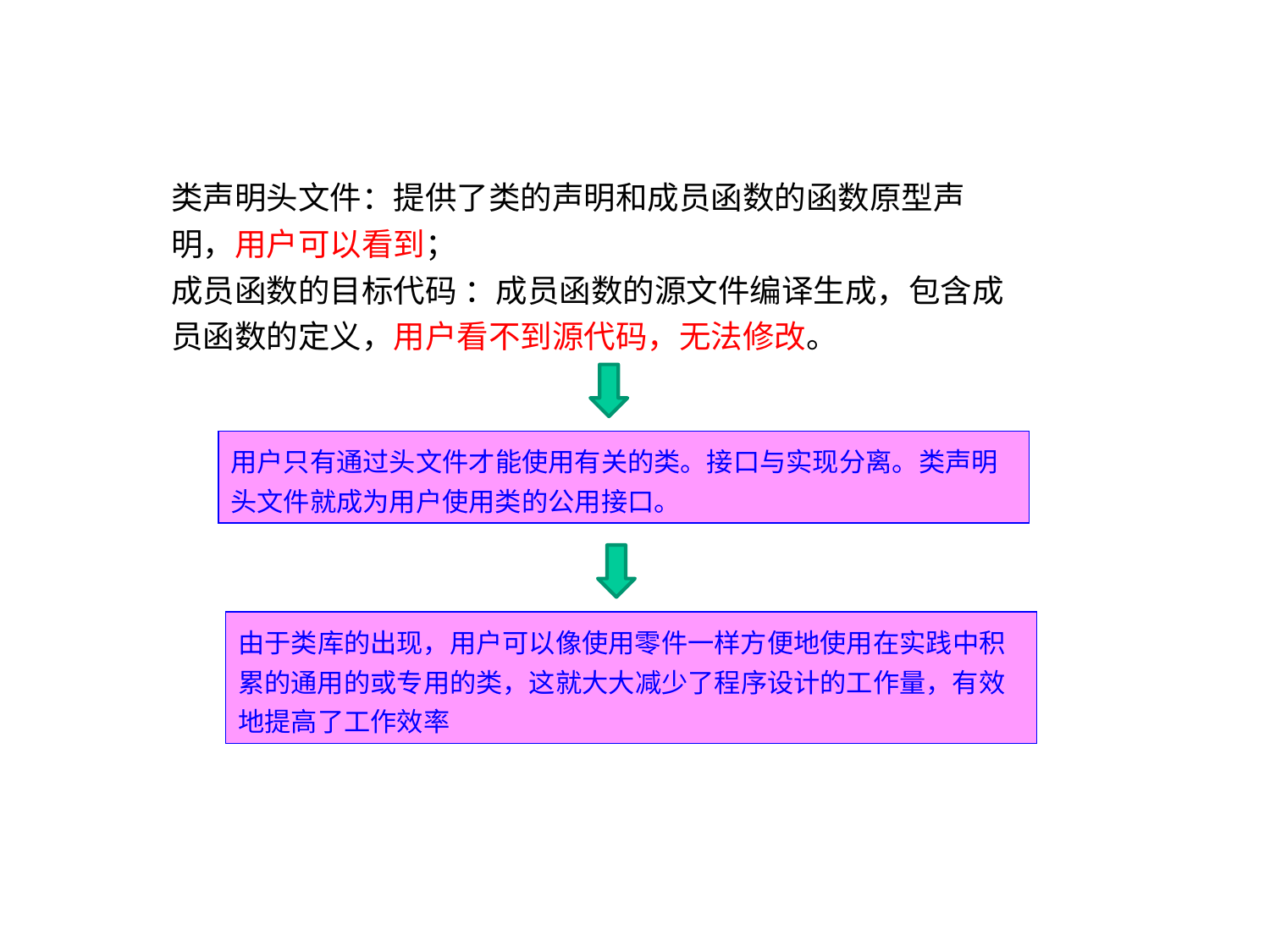

类声明头文件：提供了类的声明和成员函数的函数原型声明，用户可以看到；
成员函数的目标代码 ：成员函数的源文件编译生成，包含成员函数的定义，用户看不到源代码，无法修改。

用户只有通过头文件才能使用有关的类。接口与实现分离。类声明头文件就成为用户使用类的公用接口。

由于类库的出现，用户可以像使用零件一样方便地使用在实践中积累的通用的或专用的类，这就大大减少了程序设计的工作量，有效地提高了工作效率